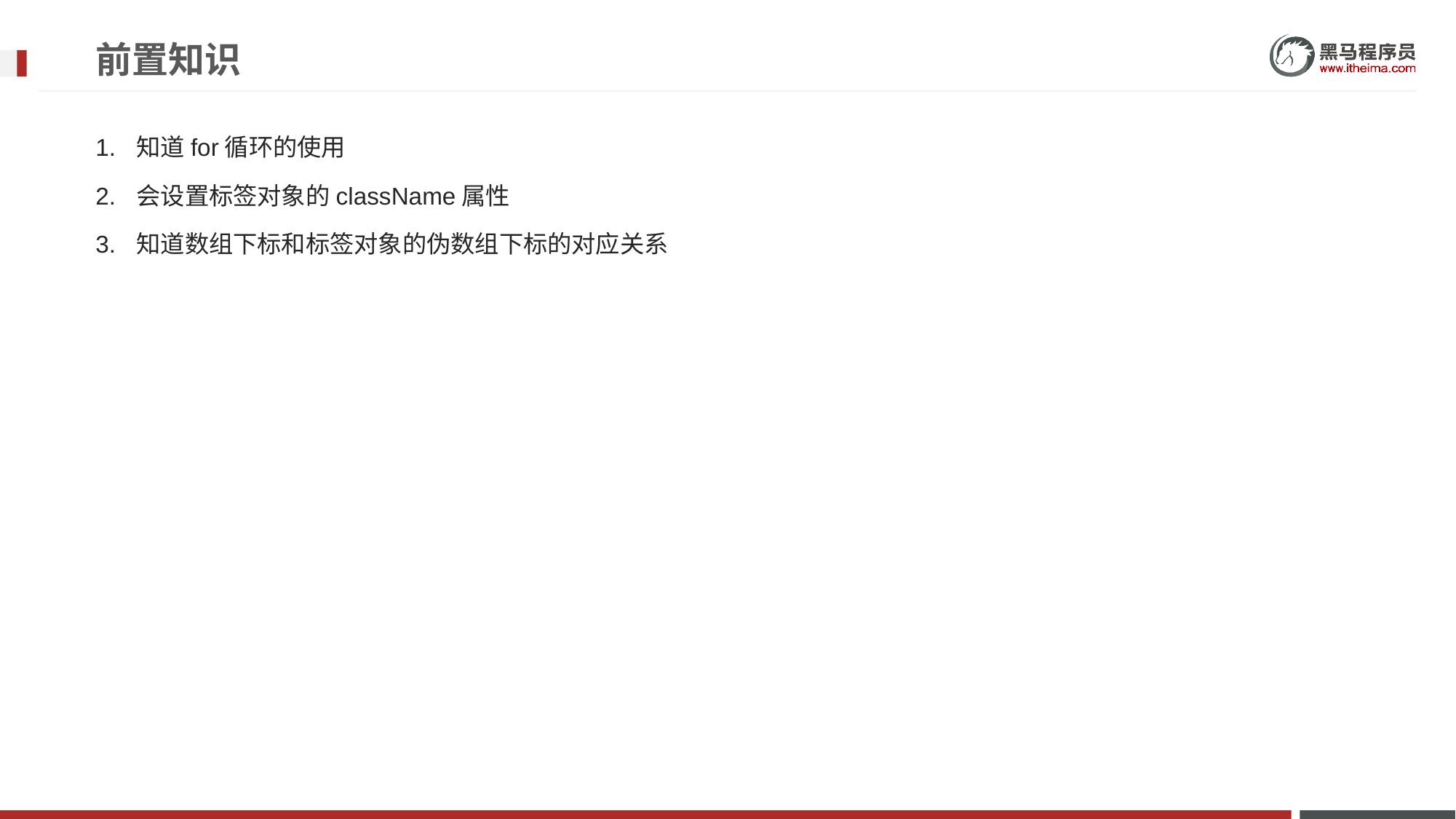

# 前置知识
知道for循环的使用
会设置标签对象的className属性
知道数组下标和标签对象的伪数组下标的对应关系